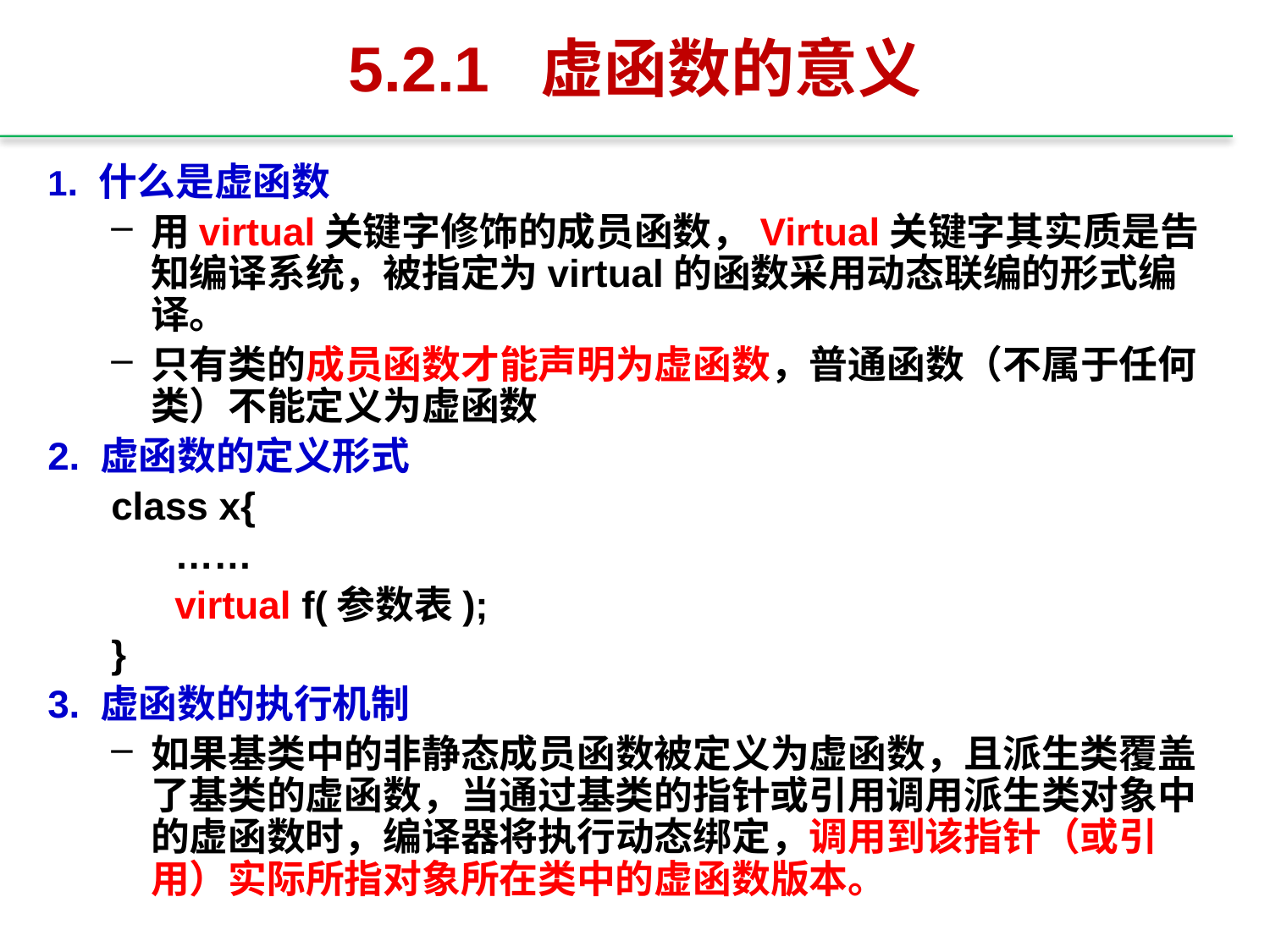

# 5.2.1  虚函数的意义
1. 什么是虚函数
用virtual关键字修饰的成员函数，Virtual关键字其实质是告知编译系统，被指定为virtual的函数采用动态联编的形式编译。
只有类的成员函数才能声明为虚函数，普通函数（不属于任何类）不能定义为虚函数
2. 虚函数的定义形式
class x{
……
virtual f(参数表);
}
3. 虚函数的执行机制
如果基类中的非静态成员函数被定义为虚函数，且派生类覆盖了基类的虚函数，当通过基类的指针或引用调用派生类对象中的虚函数时，编译器将执行动态绑定，调用到该指针（或引用）实际所指对象所在类中的虚函数版本。